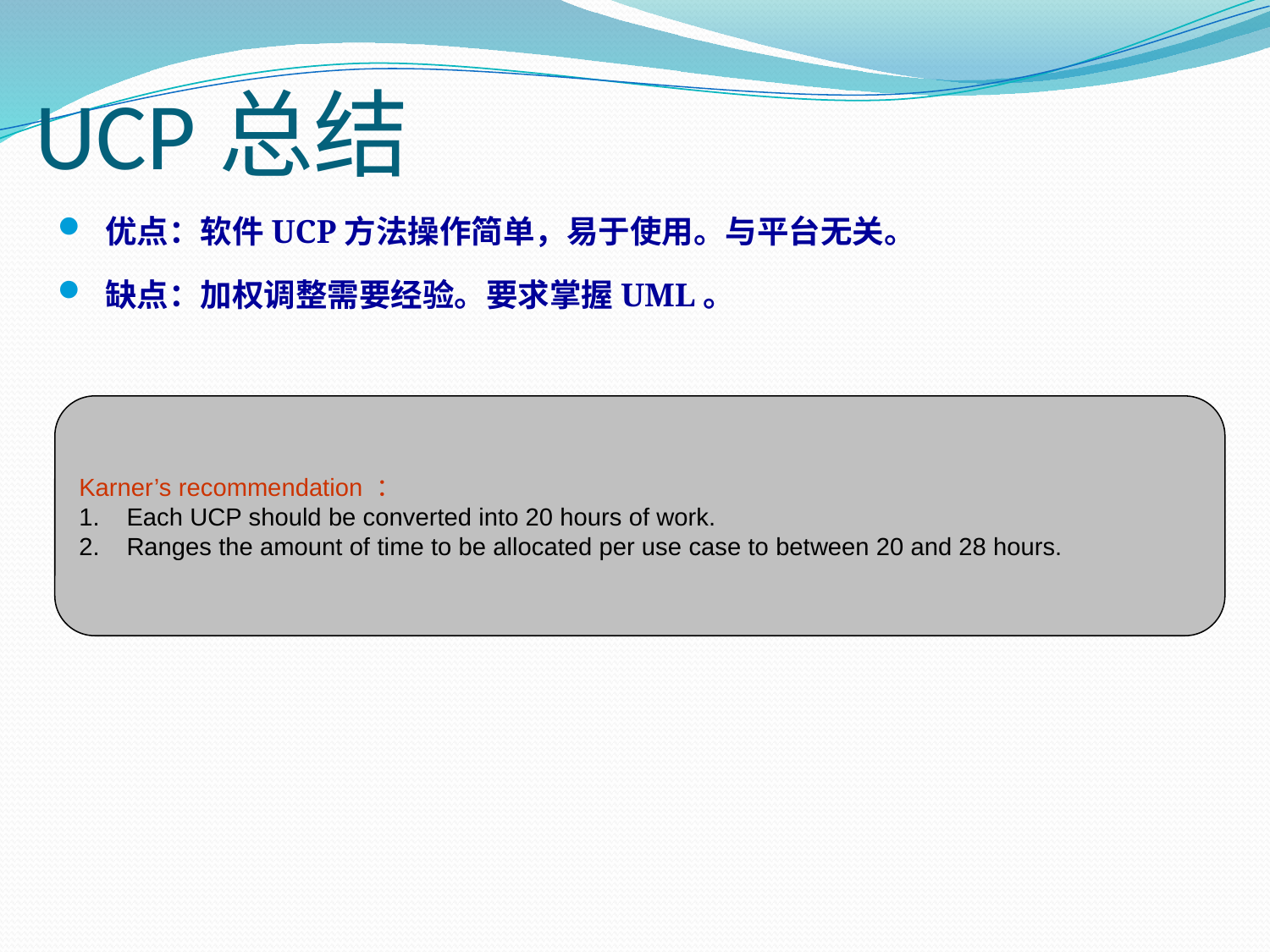

# UCP总结
优点：软件UCP方法操作简单，易于使用。与平台无关。
缺点：加权调整需要经验。要求掌握UML。

Karner’s recommendation ：
Each UCP should be converted into 20 hours of work.
Ranges the amount of time to be allocated per use case to between 20 and 28 hours.